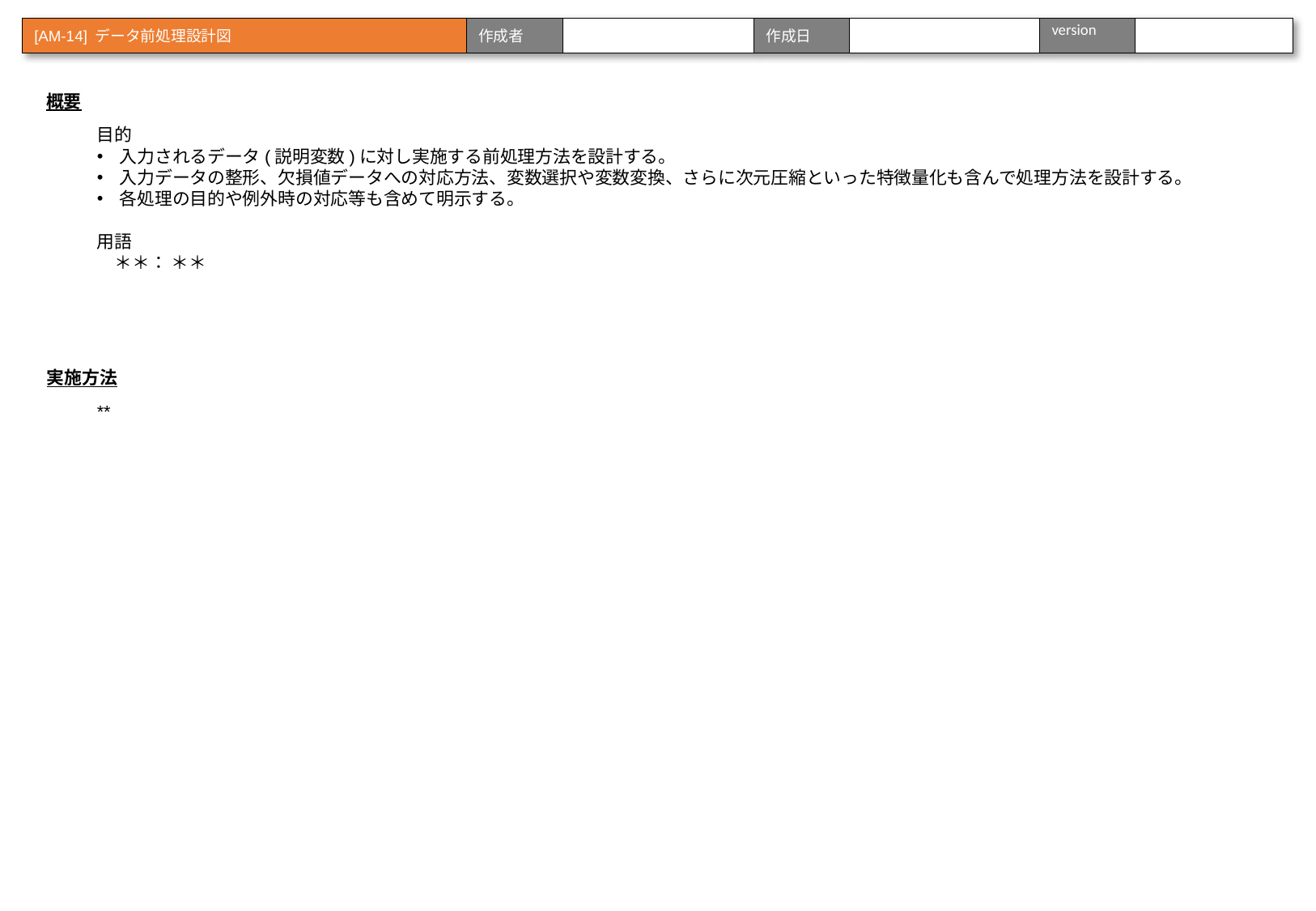

| [AM-14] データ前処理設計図 | 作成者 |  | 作成日 |  | version |  |
| --- | --- | --- | --- | --- | --- | --- |
概要
目的
入力されるデータ(説明変数)に対し実施する前処理方法を設計する。
入力データの整形、欠損値データへの対応方法、変数選択や変数変換、さらに次元圧縮といった特徴量化も含んで処理方法を設計する。
各処理の目的や例外時の対応等も含めて明示する。

用語
　＊＊： ＊＊
実施方法
**